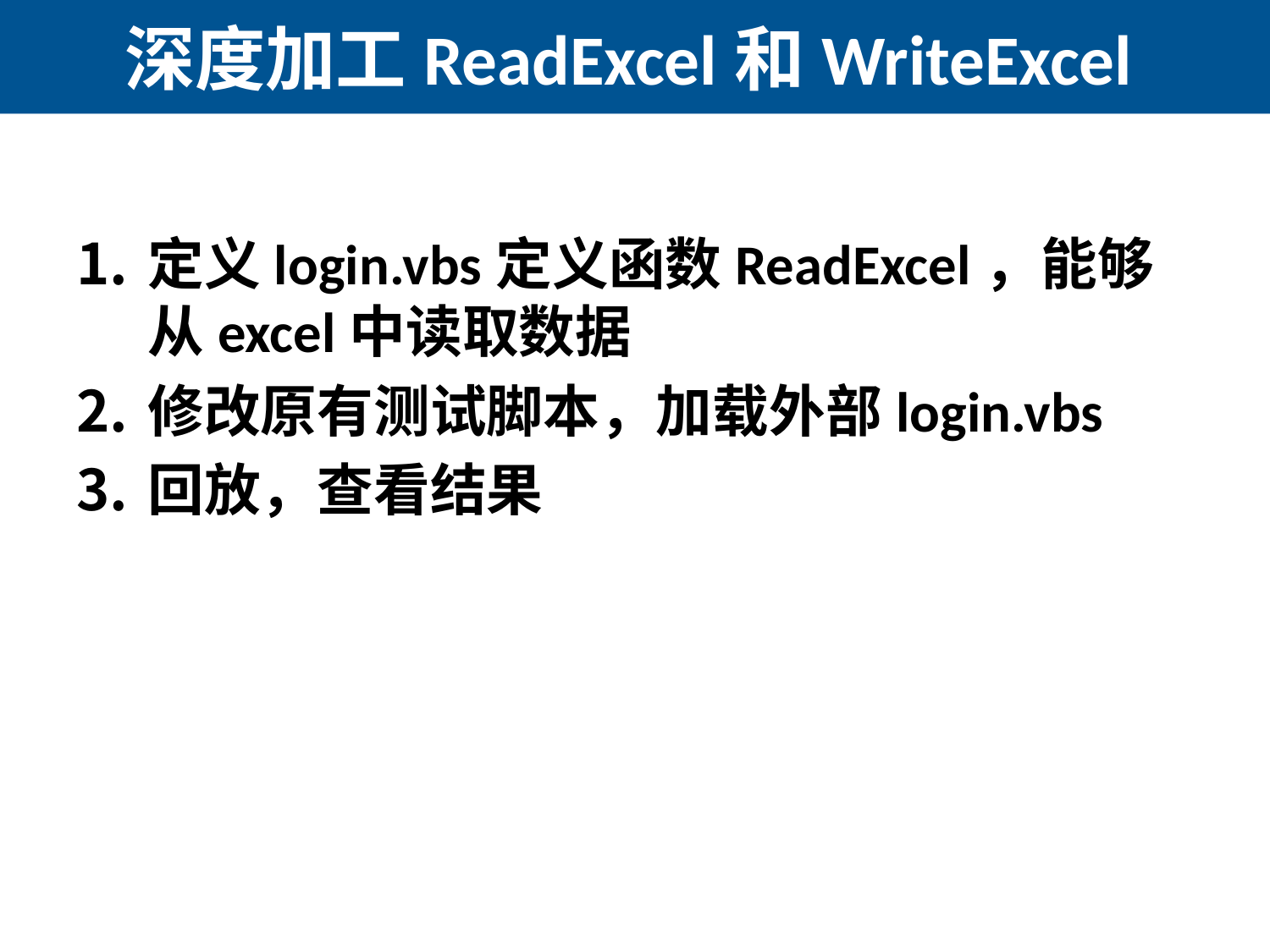

# 深度加工ReadExcel和WriteExcel
定义login.vbs定义函数ReadExcel，能够从excel中读取数据
修改原有测试脚本，加载外部login.vbs
回放，查看结果